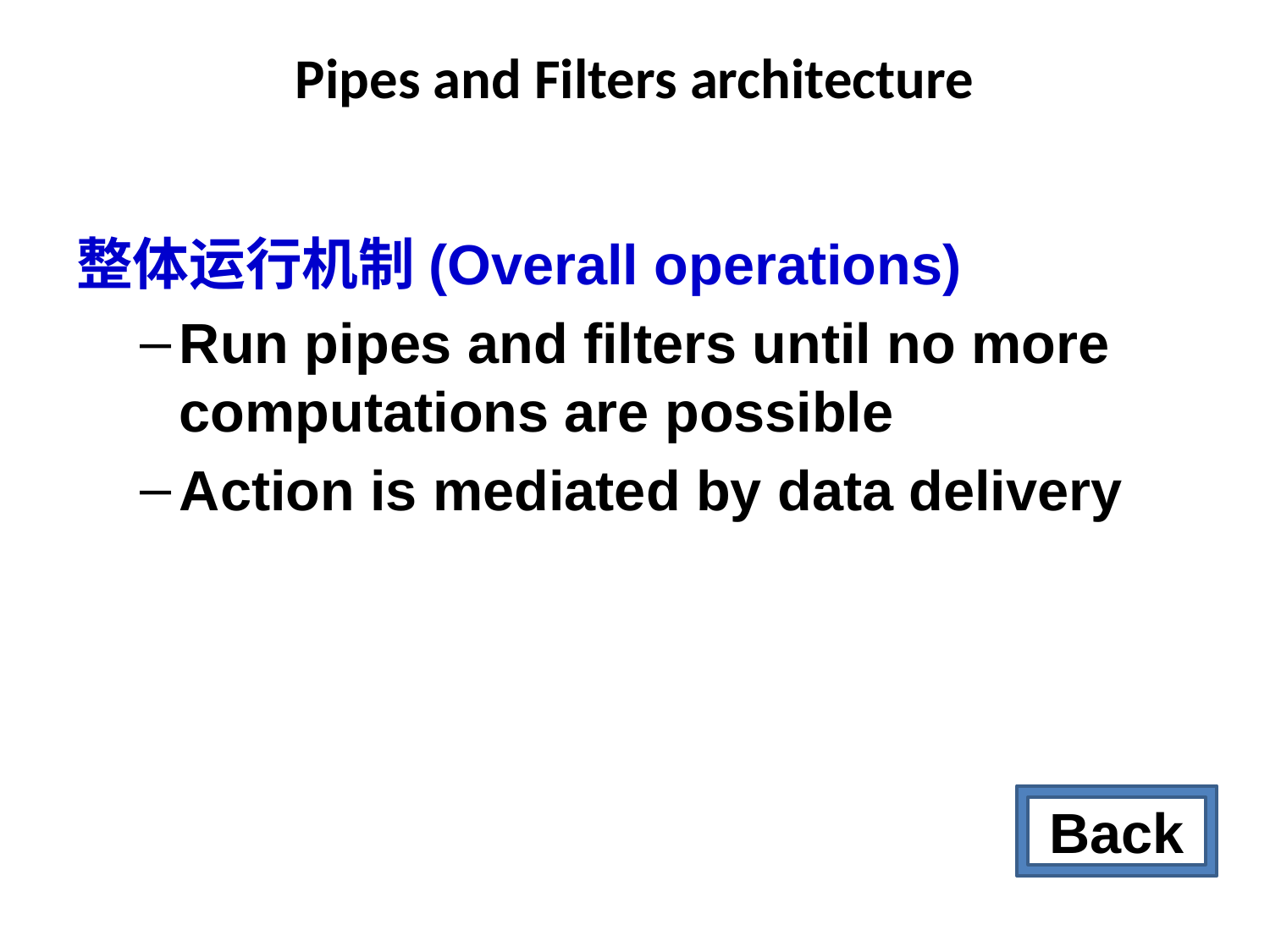

Pipes and Filters architecture
整体运行机制(Overall operations)
Run pipes and filters until no more computations are possible
Action is mediated by data delivery
Back